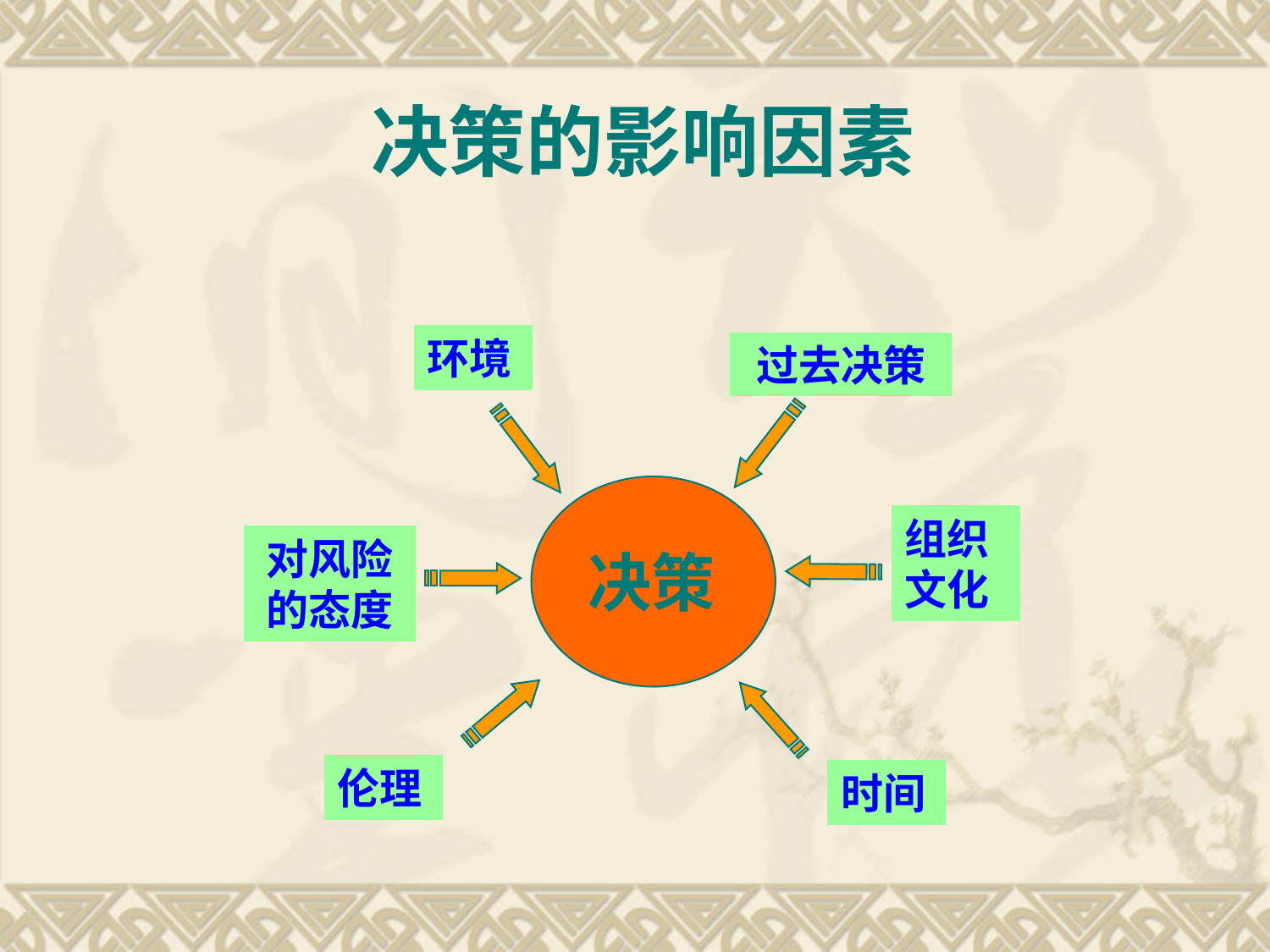

# 决策的影响因素
环境
过去决策

组织文化
对风险的态度
决策

伦理
时间